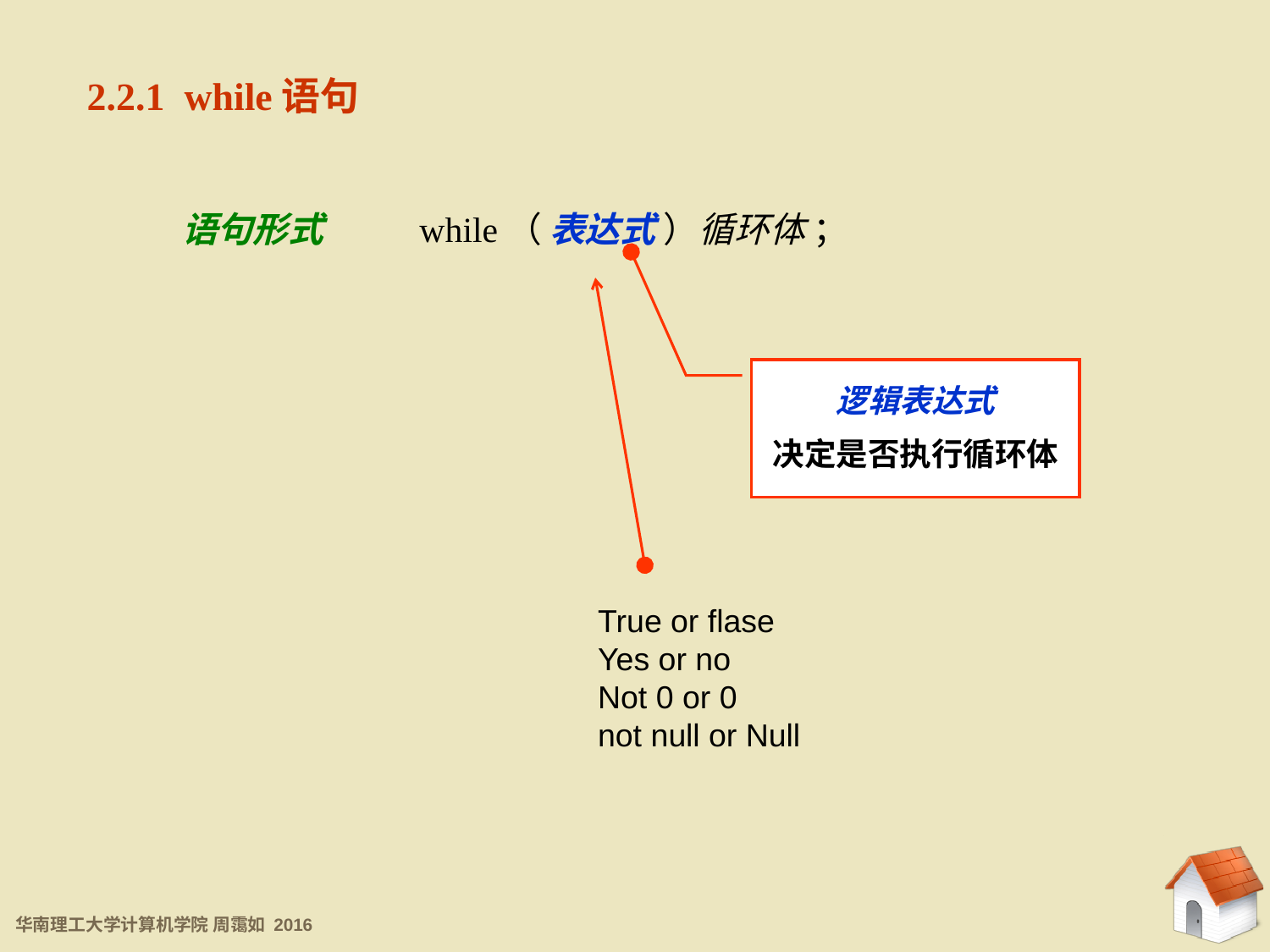

2.2.1  while语句
语句形式
while（ 表达式 ）循环体 ；
逻辑表达式
决定是否执行循环体
True or flase
Yes or no
Not 0 or 0
not null or Null